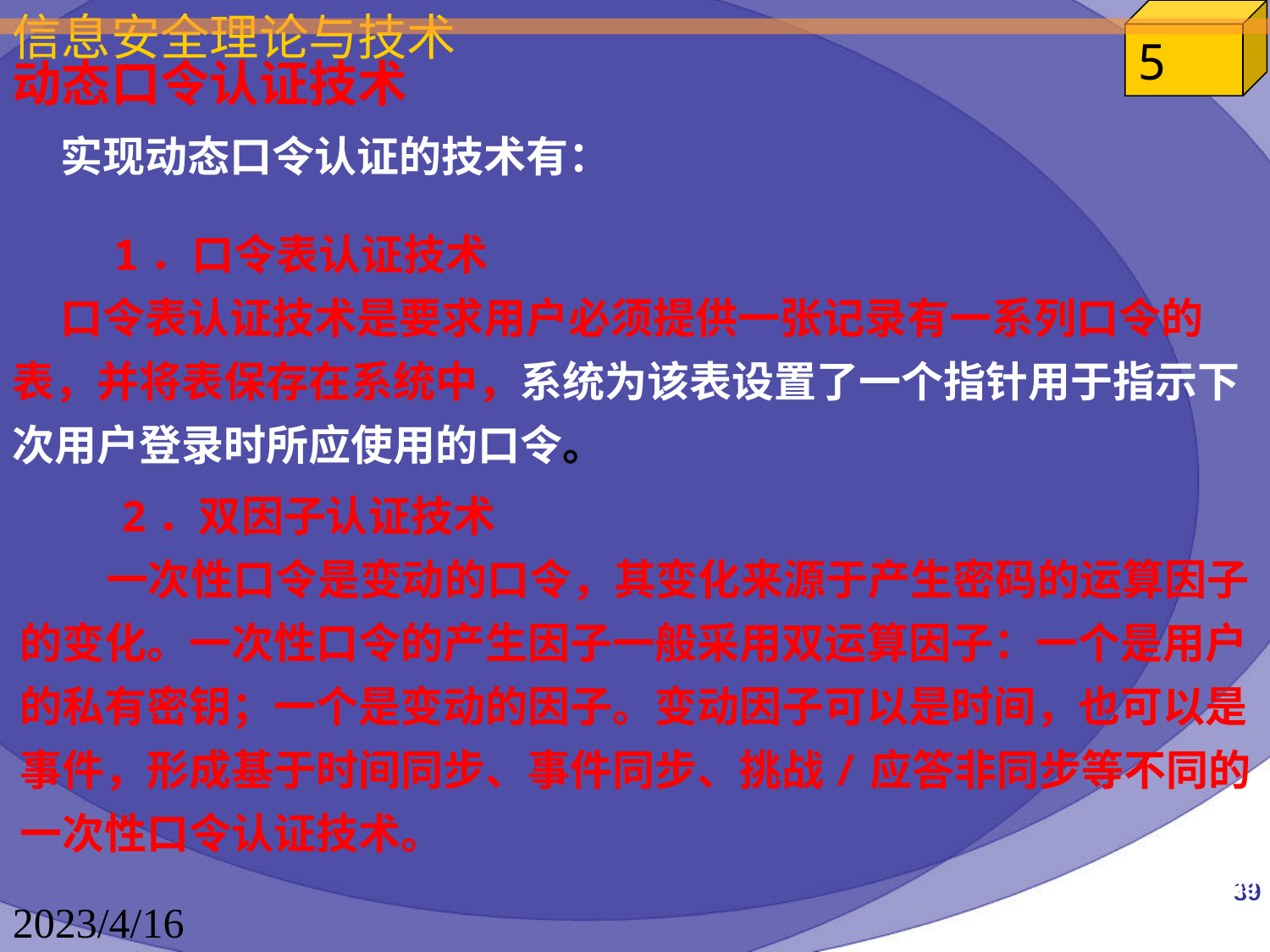

动态口令认证技术
    实现动态口令认证的技术有：
    1．口令表认证技术
    口令表认证技术是要求用户必须提供一张记录有一系列口令的表，并将表保存在系统中，系统为该表设置了一个指针用于指示下次用户登录时所应使用的口令。
    2．双因子认证技术
        一次性口令是变动的口令，其变化来源于产生密码的运算因子的变化。一次性口令的产生因子一般采用双运算因子：一个是用户的私有密钥；一个是变动的因子。变动因子可以是时间，也可以是事件，形成基于时间同步、事件同步、挑战/应答非同步等不同的一次性口令认证技术。
39
2023/4/16